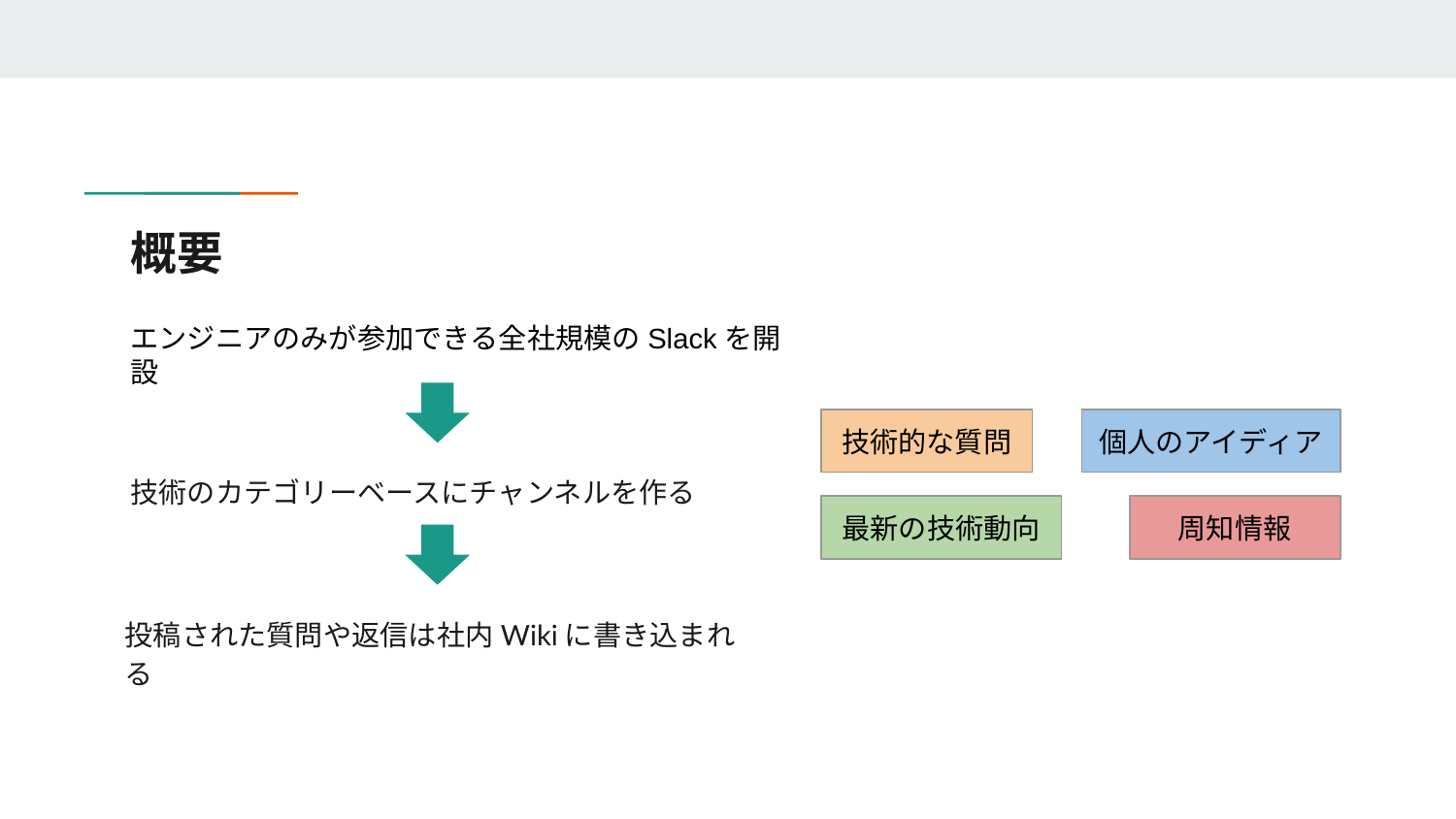

# 概要
エンジニアのみが参加できる全社規模のSlackを開設

技術的な質問
個人のアイディア
技術のカテゴリーベースにチャンネルを作る
最新の技術動向
周知情報

投稿された質問や返信は社内Wikiに書き込まれる